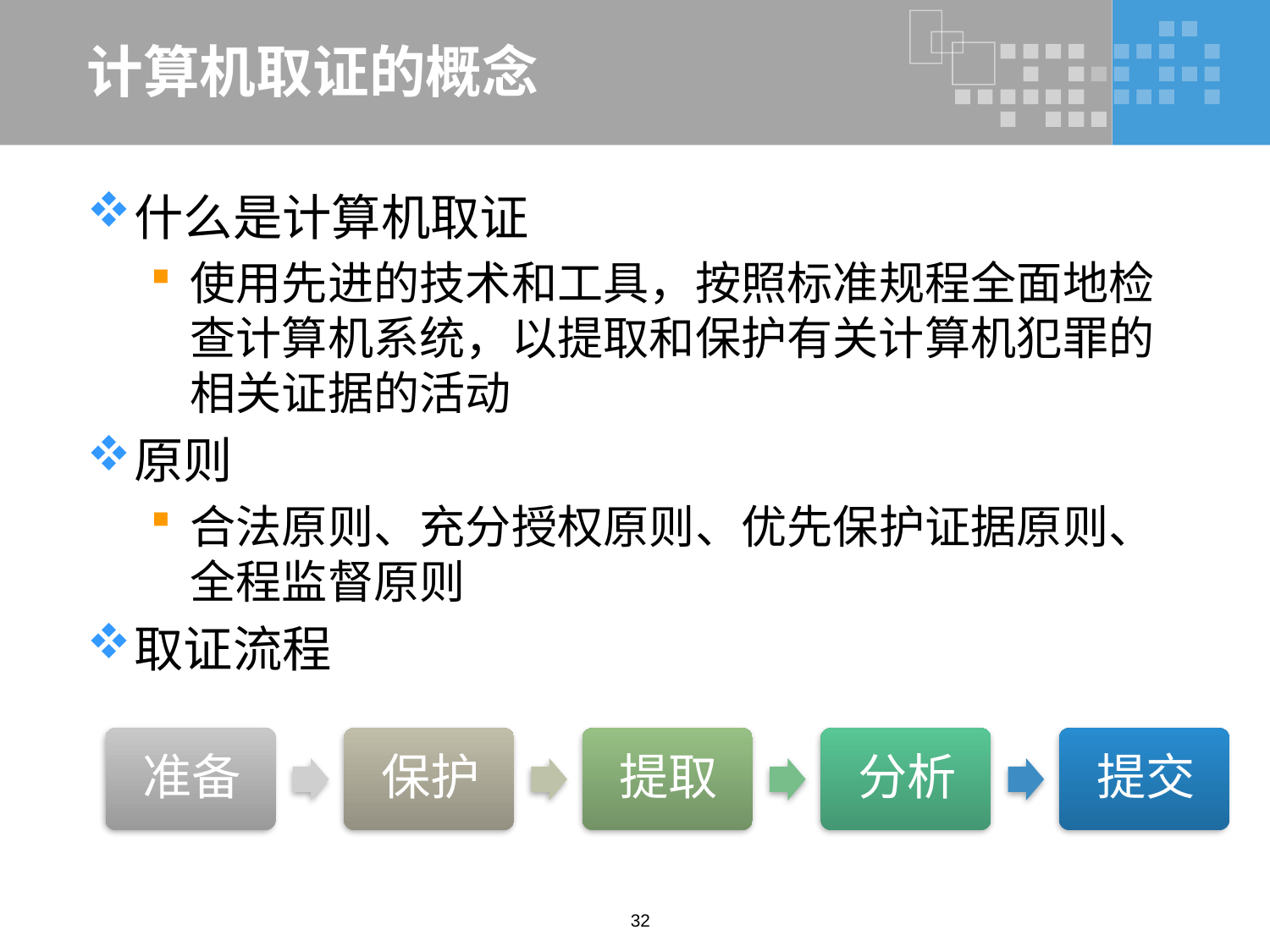

# 计算机取证的概念
什么是计算机取证
使用先进的技术和工具，按照标准规程全面地检查计算机系统，以提取和保护有关计算机犯罪的相关证据的活动
原则
合法原则、充分授权原则、优先保护证据原则、全程监督原则
取证流程
准备

保护

提取

分析

提交
32